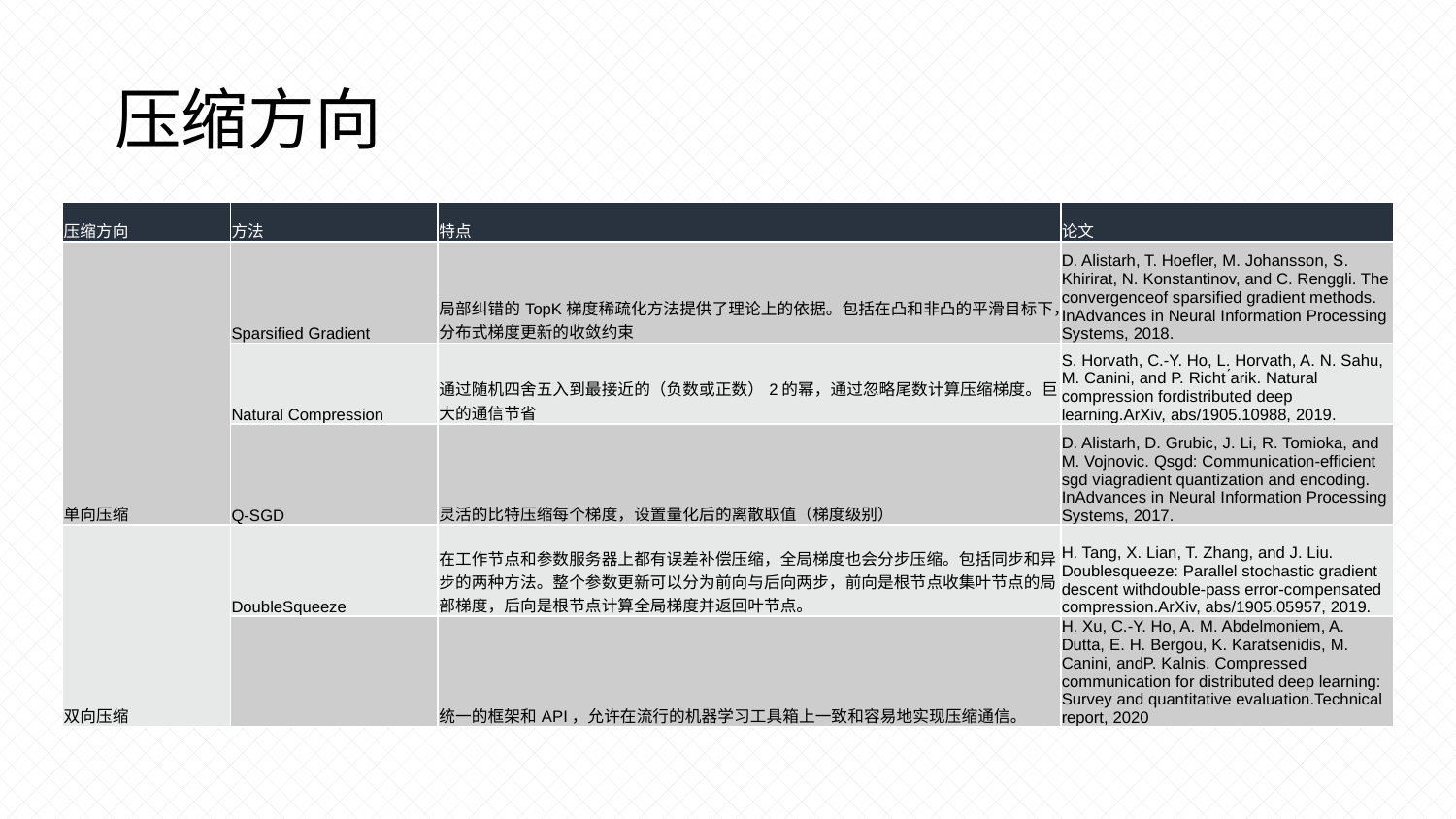

# 压缩方向
| 压缩方向 | 方法 | 特点 | 论文 |
| --- | --- | --- | --- |
| 单向压缩 | Sparsified Gradient | 局部纠错的TopK梯度稀疏化方法提供了理论上的依据。包括在凸和非凸的平滑目标下，分布式梯度更新的收敛约束 | D. Alistarh, T. Hoefler, M. Johansson, S. Khirirat, N. Konstantinov, and C. Renggli. The convergenceof sparsified gradient methods. InAdvances in Neural Information Processing Systems, 2018. |
|  | Natural Compression | 通过随机四舍五入到最接近的（负数或正数）2的幂，通过忽略尾数计算压缩梯度。巨大的通信节省 | S. Horvath, C.-Y. Ho, L. Horvath, A. N. Sahu, M. Canini, and P. Richt ́arik. Natural compression fordistributed deep learning.ArXiv, abs/1905.10988, 2019. |
|  | Q-SGD | 灵活的比特压缩每个梯度，设置量化后的离散取值（梯度级别） | D. Alistarh, D. Grubic, J. Li, R. Tomioka, and M. Vojnovic. Qsgd: Communication-efficient sgd viagradient quantization and encoding. InAdvances in Neural Information Processing Systems, 2017. |
| 双向压缩 | DoubleSqueeze | 在工作节点和参数服务器上都有误差补偿压缩，全局梯度也会分步压缩。包括同步和异步的两种方法。整个参数更新可以分为前向与后向两步，前向是根节点收集叶节点的局部梯度，后向是根节点计算全局梯度并返回叶节点。 | H. Tang, X. Lian, T. Zhang, and J. Liu. Doublesqueeze: Parallel stochastic gradient descent withdouble-pass error-compensated compression.ArXiv, abs/1905.05957, 2019. |
|  |  | 统一的框架和API，允许在流行的机器学习工具箱上一致和容易地实现压缩通信。 | H. Xu, C.-Y. Ho, A. M. Abdelmoniem, A. Dutta, E. H. Bergou, K. Karatsenidis, M. Canini, andP. Kalnis. Compressed communication for distributed deep learning: Survey and quantitative evaluation.Technical report, 2020 |